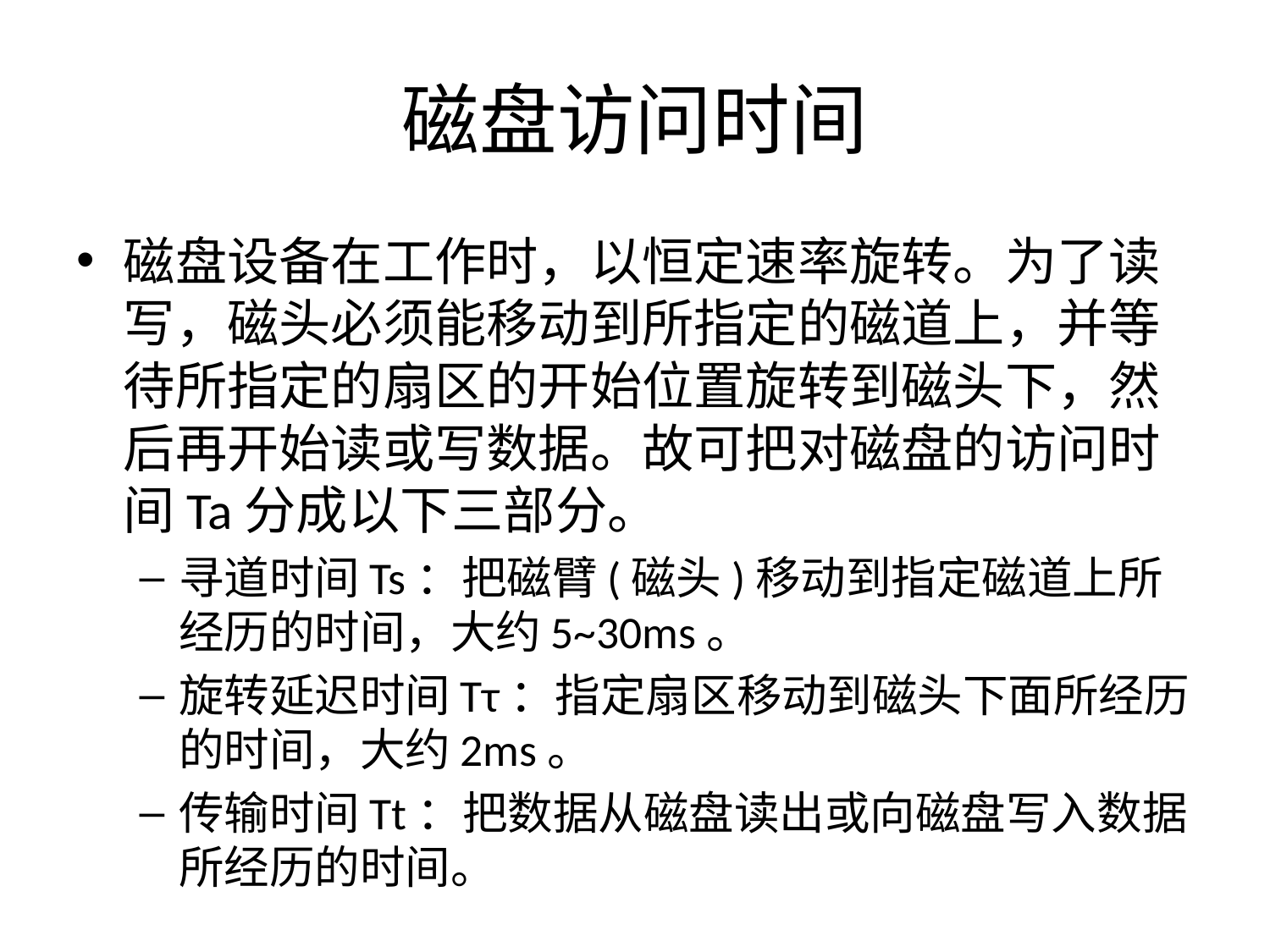

# 磁盘访问时间
磁盘设备在工作时，以恒定速率旋转。为了读写，磁头必须能移动到所指定的磁道上，并等待所指定的扇区的开始位置旋转到磁头下，然后再开始读或写数据。故可把对磁盘的访问时间Ta分成以下三部分。
寻道时间Ts：把磁臂(磁头)移动到指定磁道上所经历的时间，大约5~30ms。
旋转延迟时间Tτ：指定扇区移动到磁头下面所经历的时间，大约2ms。
传输时间Tt：把数据从磁盘读出或向磁盘写入数据所经历的时间。